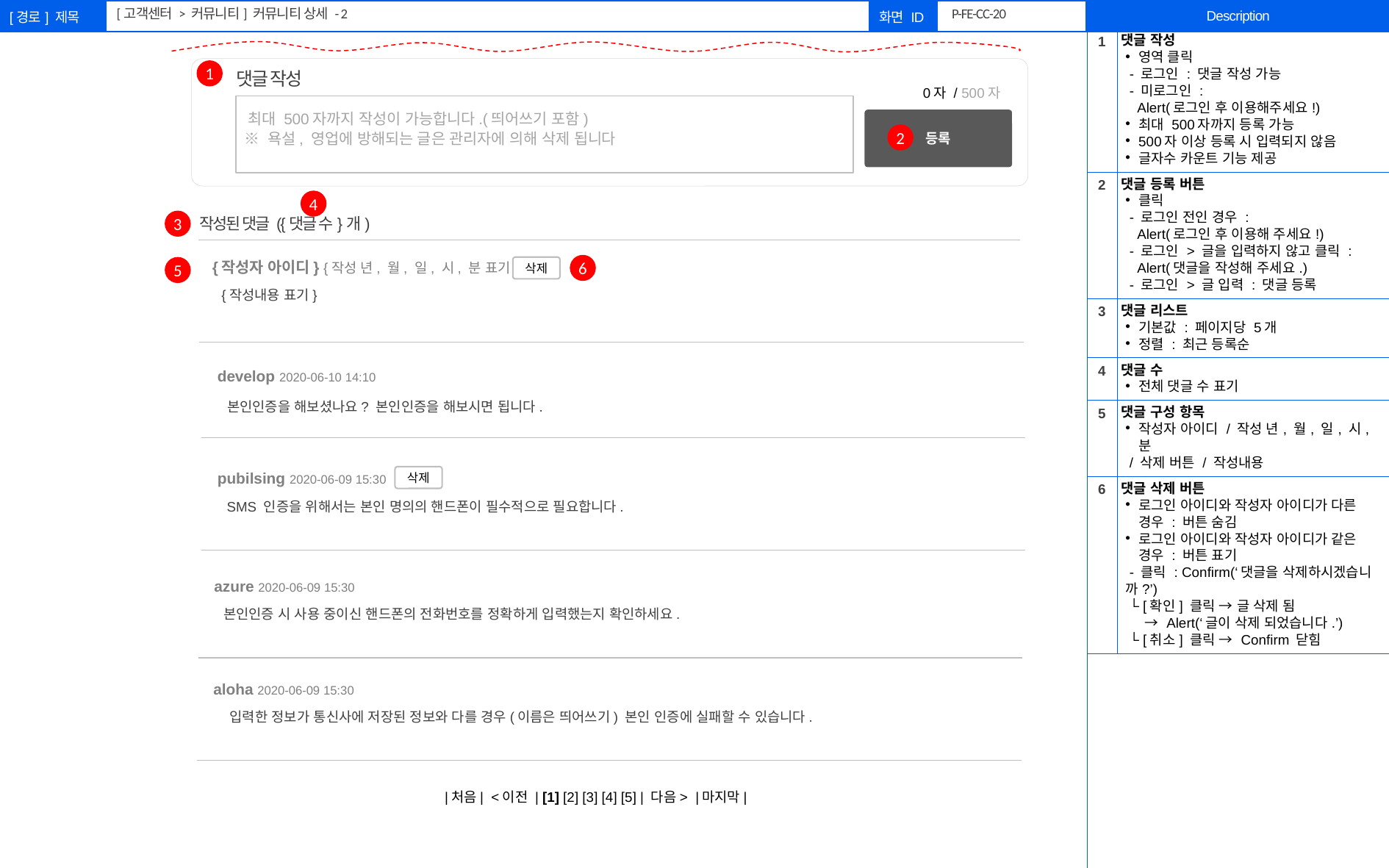

[고객센터 > 커뮤니티] 커뮤니티 상세 - 2
# P-FE-CC-20
| 1 | 댓글 작성 영역 클릭 - 로그인 : 댓글 작성 가능 - 미로그인 : Alert(로그인 후 이용해주세요!) 최대 500자까지 등록 가능 500자 이상 등록 시 입력되지 않음 글자수 카운트 기능 제공 |
| --- | --- |
| 2 | 댓글 등록 버튼 클릭 - 로그인 전인 경우 : Alert(로그인 후 이용해 주세요!) - 로그인 > 글을 입력하지 않고 클릭 : Alert(댓글을 작성해 주세요.) - 로그인 > 글 입력 : 댓글 등록 |
| 3 | 댓글 리스트 기본값 : 페이지당 5개 정렬 : 최근 등록순 |
| 4 | 댓글 수 전체 댓글 수 표기 |
| 5 | 댓글 구성 항목 작성자 아이디 / 작성 년, 월, 일, 시, 분 / 삭제 버튼 / 작성내용 |
| 6 | 댓글 삭제 버튼 로그인 아이디와 작성자 아이디가 다른 경우 : 버튼 숨김 로그인 아이디와 작성자 아이디가 같은 경우 : 버튼 표기 - 클릭 : Confirm(‘댓글을 삭제하시겠습니까?’) └ [확인] 클릭 → 글 삭제 됨 → Alert(‘글이 삭제 되었습니다.’) └ [취소] 클릭 → Confirm 닫힘 |
|  |  |

1
댓글 작성
0자 / 500자
 최대 500자까지 작성이 가능합니다.(띄어쓰기 포함)
 ※ 욕설, 영업에 방해되는 글은 관리자에 의해 삭제 됩니다
등록
2
4
3
작성된 댓글 ({댓글 수}개)
{작성자 아이디} {작성 년, 월, 일, 시, 분 표기}
6
5
삭제
{작성내용 표기}
develop 2020-06-10 14:10
본인인증을 해보셨나요? 본인인증을 해보시면 됩니다.
pubilsing 2020-06-09 15:30
삭제
SMS 인증을 위해서는 본인 명의의 핸드폰이 필수적으로 필요합니다.
azure 2020-06-09 15:30
본인인증 시 사용 중이신 핸드폰의 전화번호를 정확하게 입력했는지 확인하세요.
aloha 2020-06-09 15:30
 입력한 정보가 통신사에 저장된 정보와 다를 경우(이름은 띄어쓰기) 본인 인증에 실패할 수 있습니다.
|처음|  <이전 | [1] [2] [3] [4] [5] | 다음>  |마지막|